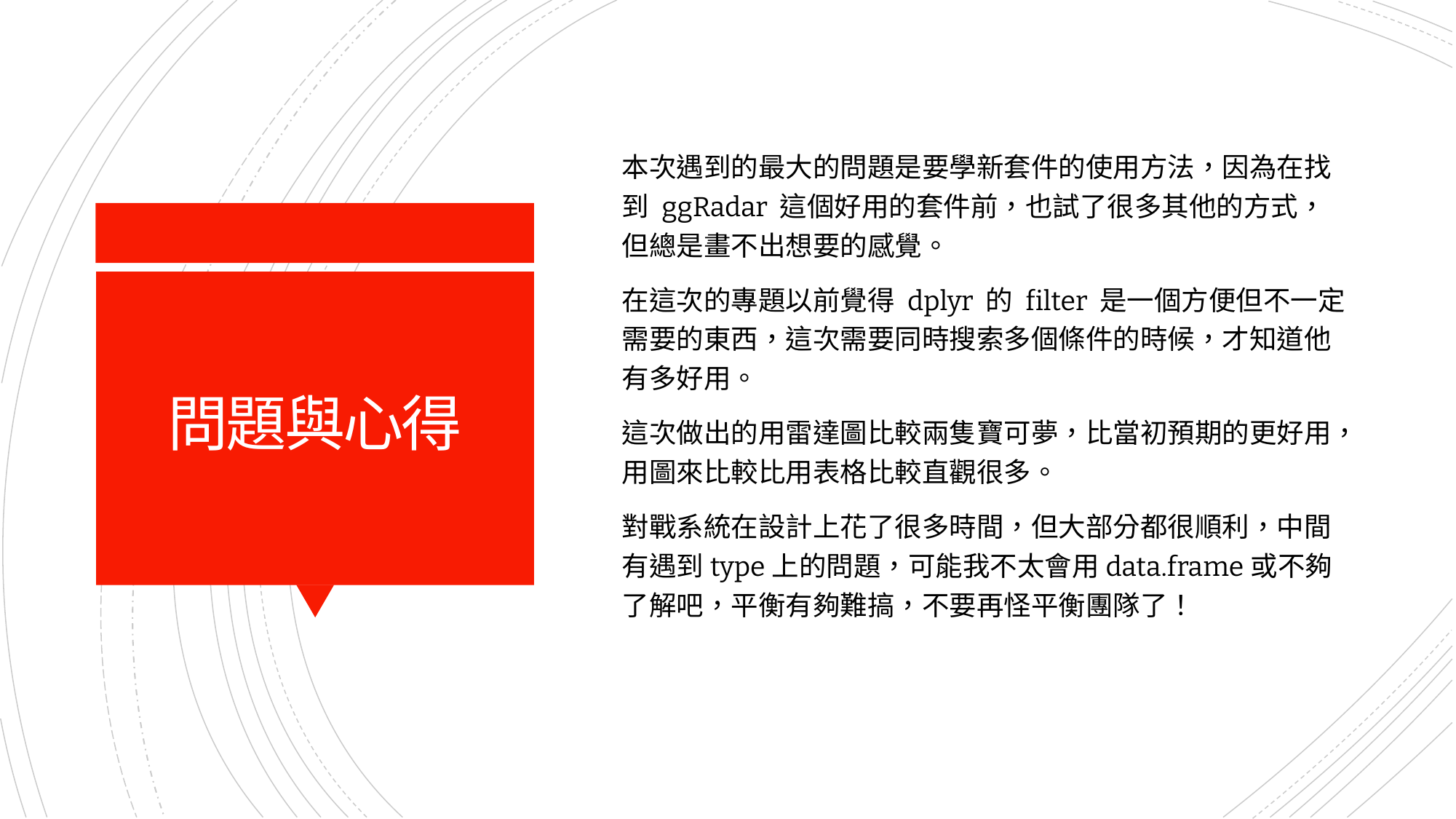

本次遇到的最大的問題是要學新套件的使用方法，因為在找到 ggRadar 這個好用的套件前，也試了很多其他的方式，但總是畫不出想要的感覺。
在這次的專題以前覺得 dplyr 的 filter 是一個方便但不一定需要的東西，這次需要同時搜索多個條件的時候，才知道他有多好用。
這次做出的用雷達圖比較兩隻寶可夢，比當初預期的更好用，用圖來比較比用表格比較直觀很多。
對戰系統在設計上花了很多時間，但大部分都很順利，中間有遇到type上的問題，可能我不太會用data.frame或不夠了解吧，平衡有夠難搞，不要再怪平衡團隊了！

# 問題與心得